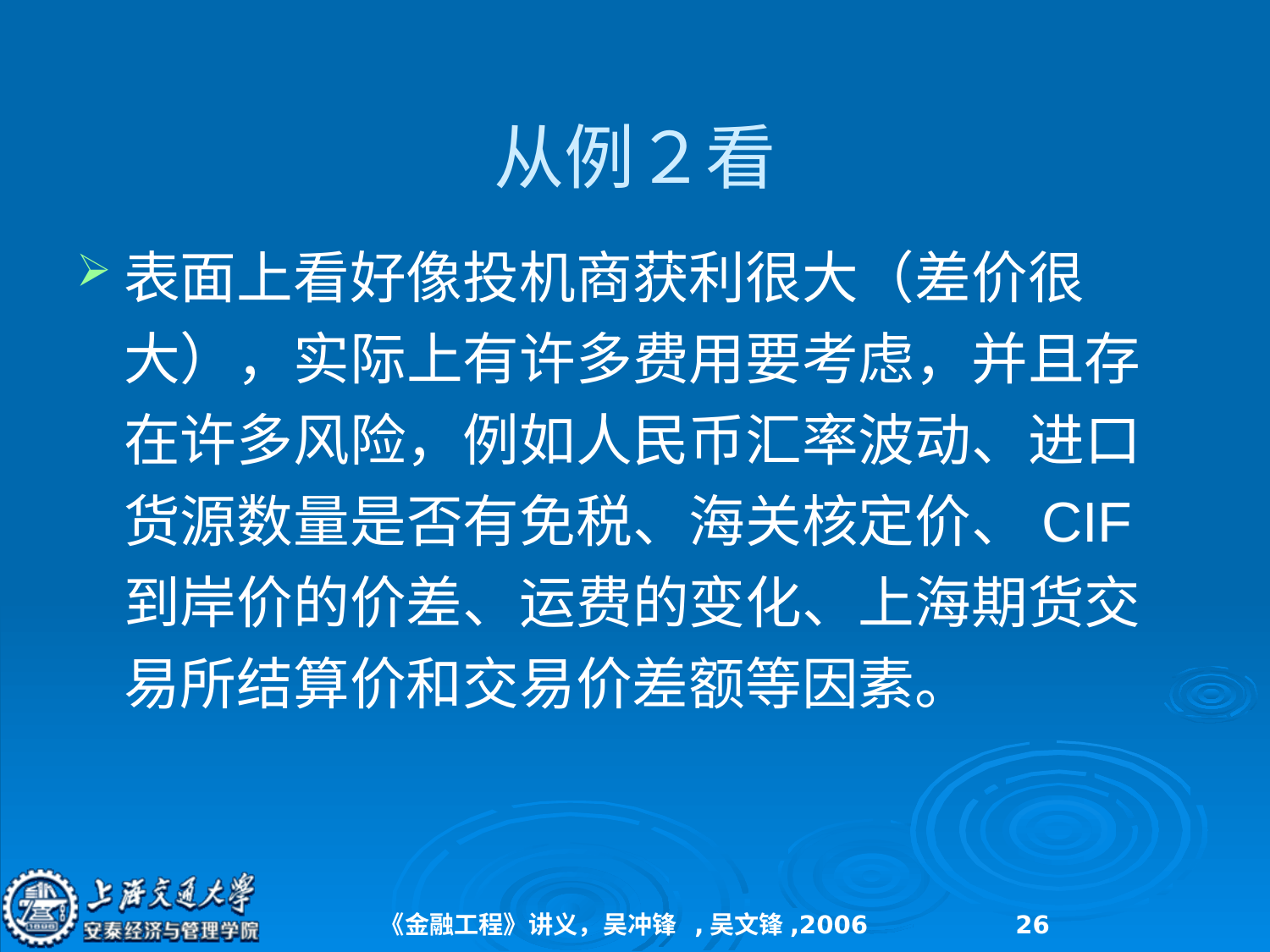

# 从例２看
表面上看好像投机商获利很大（差价很大），实际上有许多费用要考虑，并且存在许多风险，例如人民币汇率波动、进口货源数量是否有免税、海关核定价、CIF到岸价的价差、运费的变化、上海期货交易所结算价和交易价差额等因素。